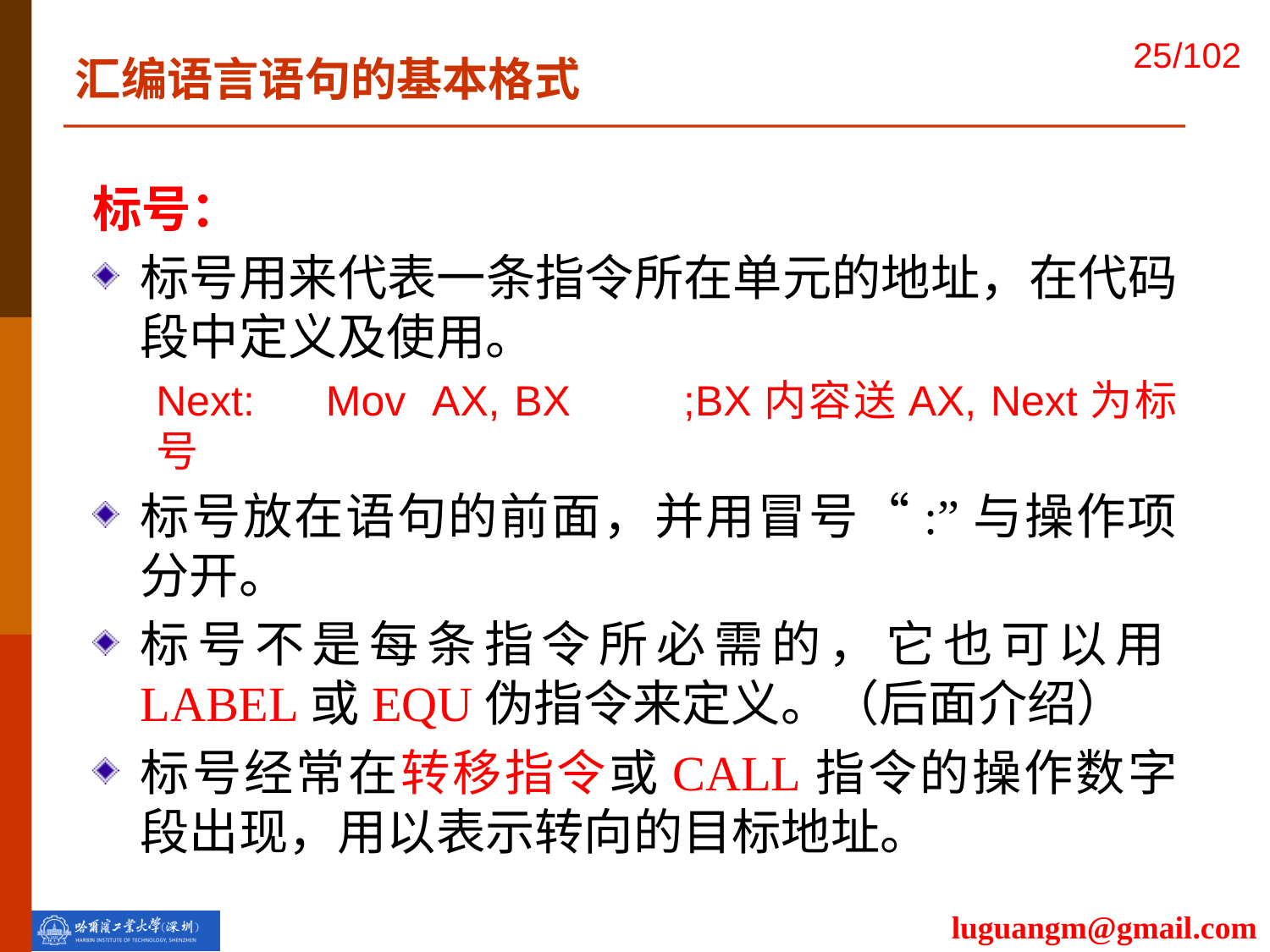

#
汇编语言语句的基本格式
标号：
标号用来代表一条指令所在单元的地址，在代码段中定义及使用。
Next:     Mov  AX, BX	;BX内容送AX, Next为标号
标号放在语句的前面，并用冒号“:”与操作项分开。
标号不是每条指令所必需的，它也可以用LABEL或EQU伪指令来定义。（后面介绍）
标号经常在转移指令或CALL指令的操作数字段出现，用以表示转向的目标地址。